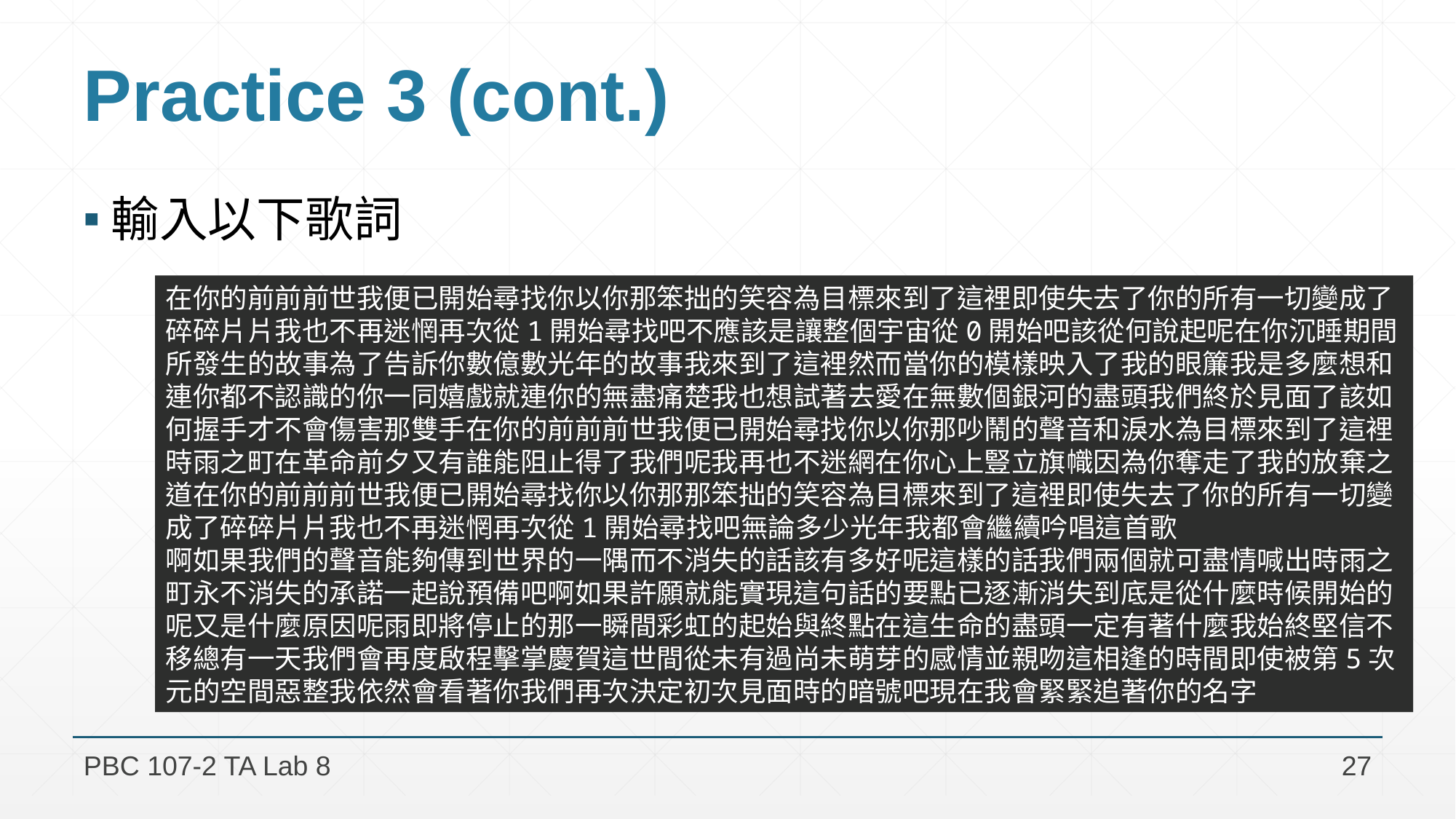

# Practice 3 (cont.)
輸入以下歌詞

在你的前前前世我便已開始尋找你以你那笨拙的笑容為目標來到了這裡即使失去了你的所有一切變成了碎碎片片我也不再迷惘再次從1開始尋找吧不應該是讓整個宇宙從0開始吧該從何說起呢在你沉睡期間所發生的故事為了告訴你數億數光年的故事我來到了這裡然而當你的模樣映入了我的眼簾我是多麼想和連你都不認識的你一同嬉戲就連你的無盡痛楚我也想試著去愛在無數個銀河的盡頭我們終於見面了該如何握手才不會傷害那雙手在你的前前前世我便已開始尋找你以你那吵鬧的聲音和淚水為目標來到了這裡時雨之町在革命前夕又有誰能阻止得了我們呢我再也不迷網在你心上豎立旗幟因為你奪走了我的放棄之道在你的前前前世我便已開始尋找你以你那那笨拙的笑容為目標來到了這裡即使失去了你的所有一切變成了碎碎片片我也不再迷惘再次從1開始尋找吧無論多少光年我都會繼續吟唱這首歌
啊如果我們的聲音能夠傳到世界的一隅而不消失的話該有多好呢這樣的話我們兩個就可盡情喊出時雨之町永不消失的承諾一起說預備吧啊如果許願就能實現這句話的要點已逐漸消失到底是從什麼時候開始的呢又是什麼原因呢雨即將停止的那一瞬間彩虹的起始與終點在這生命的盡頭一定有著什麼我始終堅信不移總有一天我們會再度啟程擊掌慶賀這世間從未有過尚未萌芽的感情並親吻這相逢的時間即使被第5次元的空間惡整我依然會看著你我們再次決定初次見面時的暗號吧現在我會緊緊追著你的名字
PBC 107-2 TA Lab 8
27